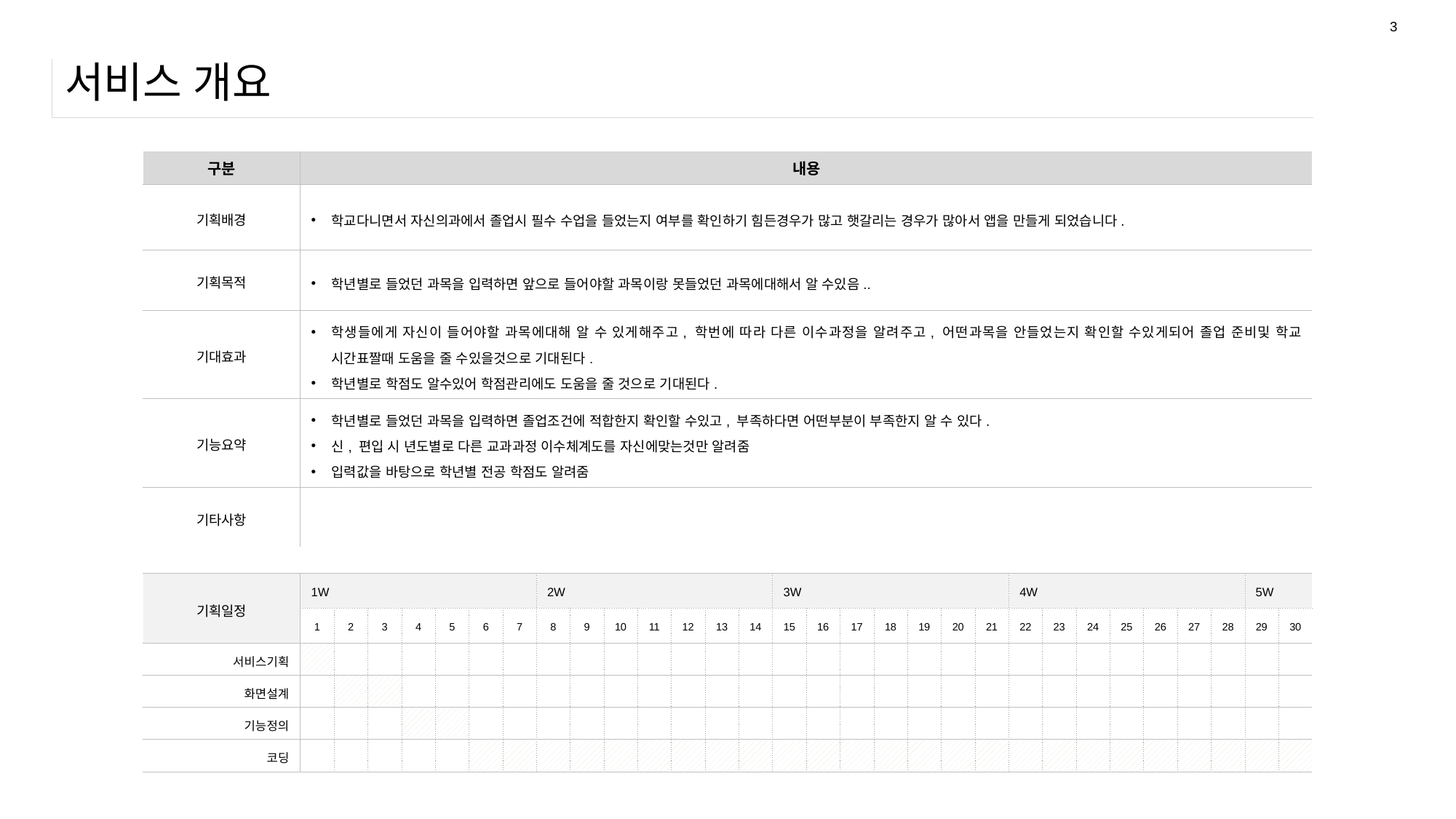

3
# 서비스 개요
| 구분 | 내용 |  |  |  |  |  |  |  |  |  |  |  |  |  |  |  |  |  |  |  |  |  |  |  |  |  |  |  |  |  |
| --- | --- | --- | --- | --- | --- | --- | --- | --- | --- | --- | --- | --- | --- | --- | --- | --- | --- | --- | --- | --- | --- | --- | --- | --- | --- | --- | --- | --- | --- | --- |
| 기획배경 | 학교다니면서 자신의과에서 졸업시 필수 수업을 들었는지 여부를 확인하기 힘든경우가 많고 햇갈리는 경우가 많아서 앱을 만들게 되었습니다. |  |  |  |  |  |  |  |  |  |  |  |  |  |  |  |  |  |  |  |  |  |  |  |  |  |  |  |  |  |
| 기획목적 | 학년별로 들었던 과목을 입력하면 앞으로 들어야할 과목이랑 못들었던 과목에대해서 알 수있음.. |  |  |  |  |  |  |  |  |  |  |  |  |  |  |  |  |  |  |  |  |  |  |  |  |  |  |  |  |  |
| 기대효과 | 학생들에게 자신이 들어야할 과목에대해 알 수 있게해주고, 학번에 따라 다른 이수과정을 알려주고, 어떤과목을 안들었는지 확인할 수있게되어 졸업 준비및 학교 시간표짤때 도움을 줄 수있을것으로 기대된다. 학년별로 학점도 알수있어 학점관리에도 도움을 줄 것으로 기대된다. |  |  |  |  |  |  |  |  |  |  |  |  |  |  |  |  |  |  |  |  |  |  |  |  |  |  |  |  |  |
| 기능요약 | 학년별로 들었던 과목을 입력하면 졸업조건에 적합한지 확인할 수있고, 부족하다면 어떤부분이 부족한지 알 수 있다. 신, 편입 시 년도별로 다른 교과과정 이수체계도를 자신에맞는것만 알려줌 입력값을 바탕으로 학년별 전공 학점도 알려줌 |  |  |  |  |  |  |  |  |  |  |  |  |  |  |  |  |  |  |  |  |  |  |  |  |  |  |  |  |  |
| 기타사항 |  |  |  |  |  |  |  |  |  |  |  |  |  |  |  |  |  |  |  |  |  |  |  |  |  |  |  |  |  |  |
|  |  |  |  |  |  |  |  |  |  |  |  |  |  |  |  |  |  |  |  |  |  |  |  |  |  |  |  |  |  |  |
| 기획일정 | 1W |  |  |  |  |  |  | 2W |  |  |  |  |  |  | 3W |  |  |  |  |  |  | 4W |  |  |  |  |  |  | 5W |  |
|  | 1 | 2 | 3 | 4 | 5 | 6 | 7 | 8 | 9 | 10 | 11 | 12 | 13 | 14 | 15 | 16 | 17 | 18 | 19 | 20 | 21 | 22 | 23 | 24 | 25 | 26 | 27 | 28 | 29 | 30 |
| 서비스기획 |  |  |  |  |  |  |  |  |  |  |  |  |  |  |  |  |  |  |  |  |  |  |  |  |  |  |  |  |  |  |
| 화면설계 |  |  |  |  |  |  |  |  |  |  |  |  |  |  |  |  |  |  |  |  |  |  |  |  |  |  |  |  |  |  |
| 기능정의 |  |  |  |  |  |  |  |  |  |  |  |  |  |  |  |  |  |  |  |  |  |  |  |  |  |  |  |  |  |  |
| 코딩 |  |  |  |  |  |  |  |  |  |  |  |  |  |  |  |  |  |  |  |  |  |  |  |  |  |  |  |  |  |  |